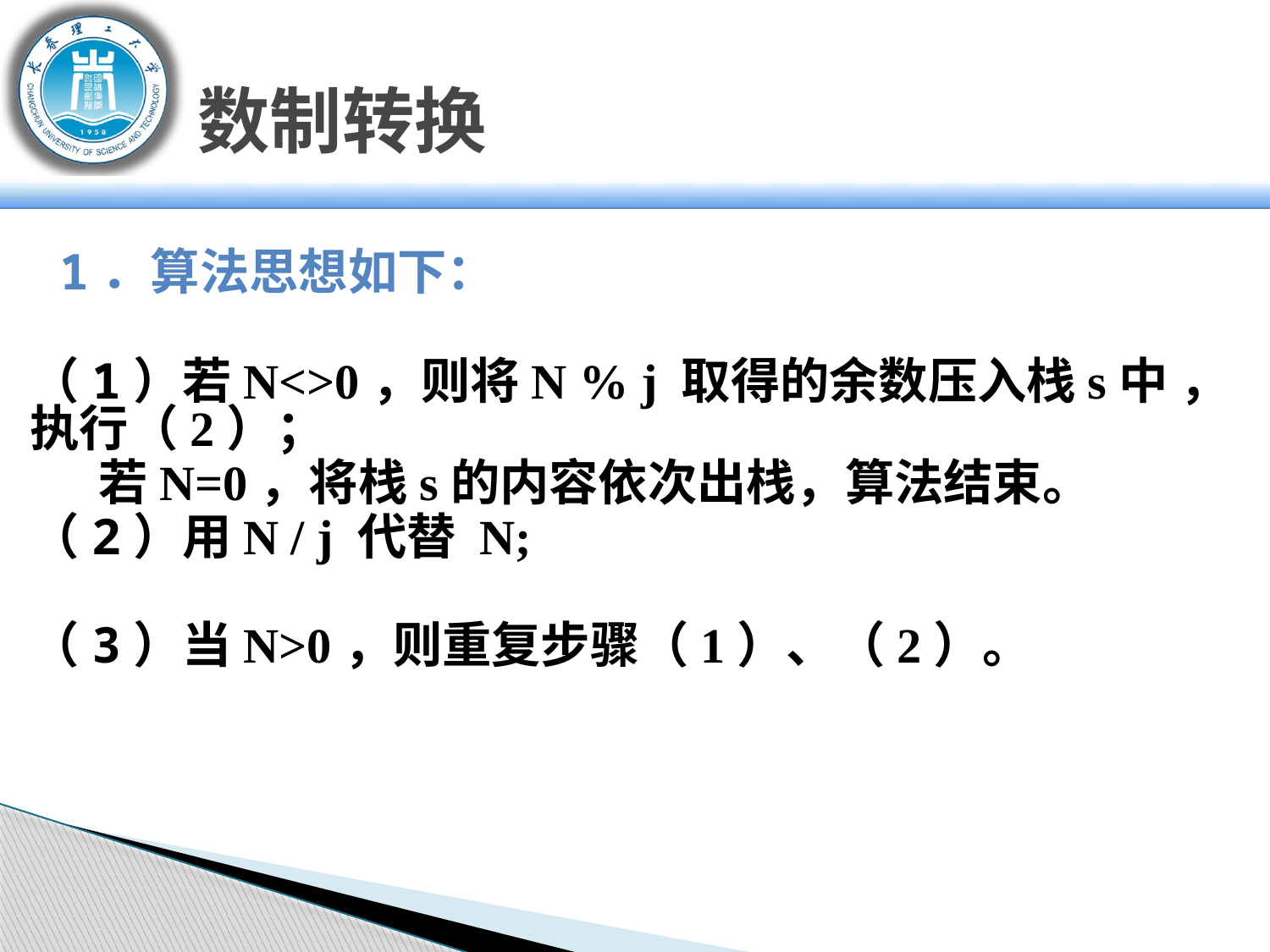

# 数制转换
 1．算法思想如下：

（1）若N<>0，则将N % j 取得的余数压入栈s中 ，执行（2）；
     若N=0，将栈s的内容依次出栈，算法结束。
（2）用N / j 代替 N;

（3）当N>0，则重复步骤（1）、（2）。